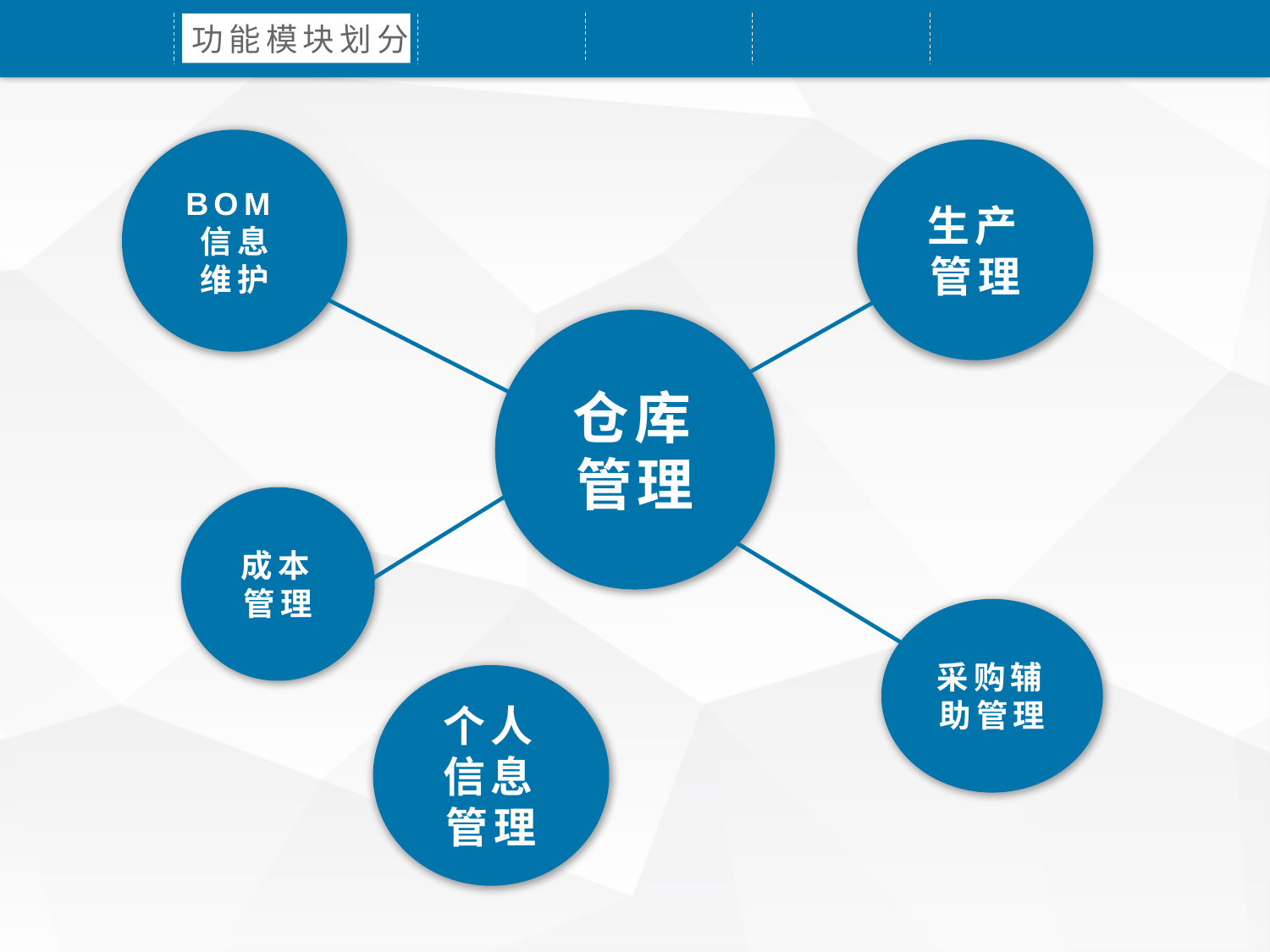

功能模块划分

BOM信息
维护
生产管理
仓库管理
成本管理
采购辅助管理
个人信息管理